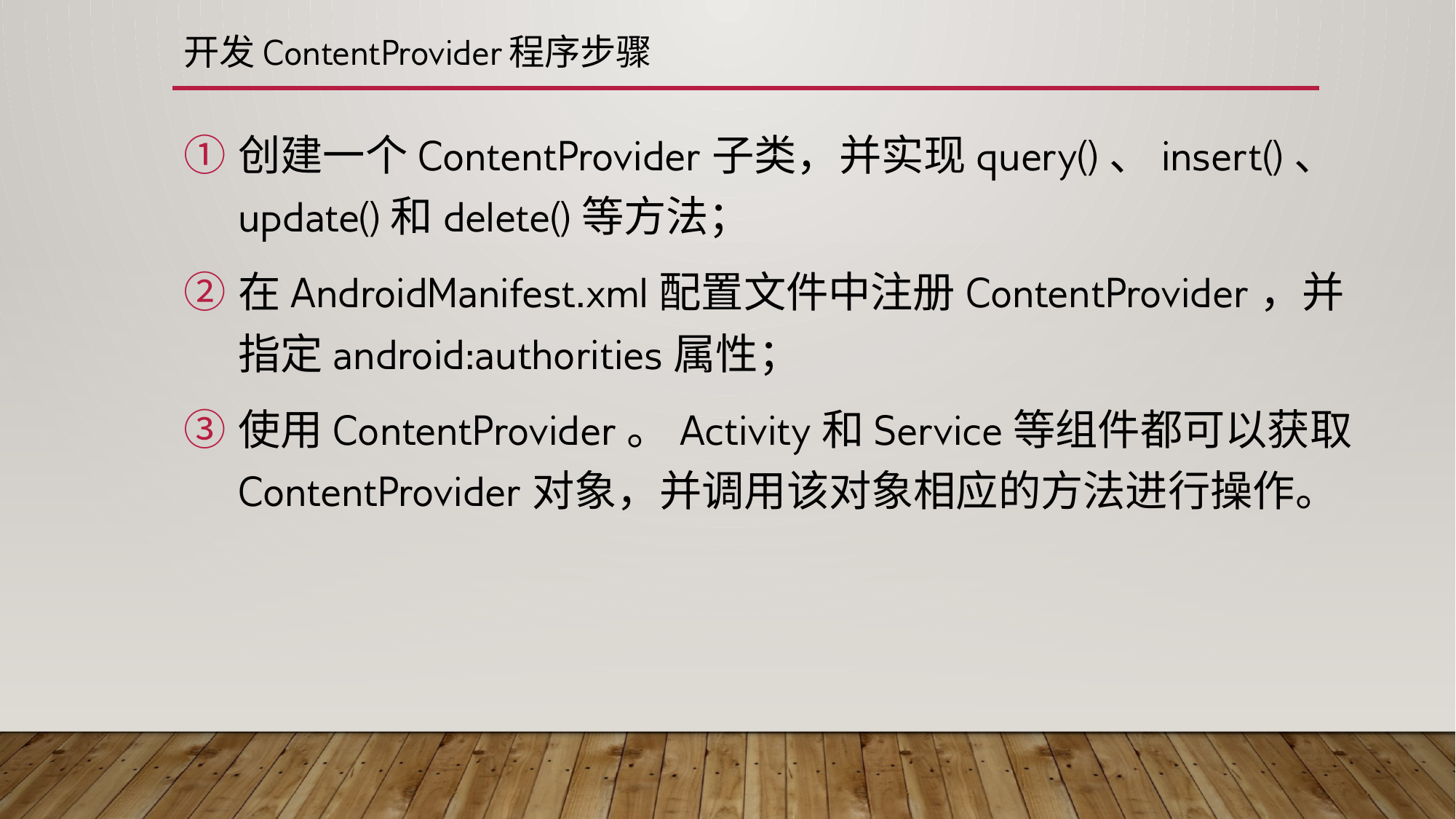

# 开发ContentProvider程序步骤
创建一个ContentProvider子类，并实现query()、insert()、update()和delete()等方法；
在AndroidManifest.xml配置文件中注册ContentProvider，并指定android:authorities属性；
使用ContentProvider。Activity和Service等组件都可以获取ContentProvider对象，并调用该对象相应的方法进行操作。